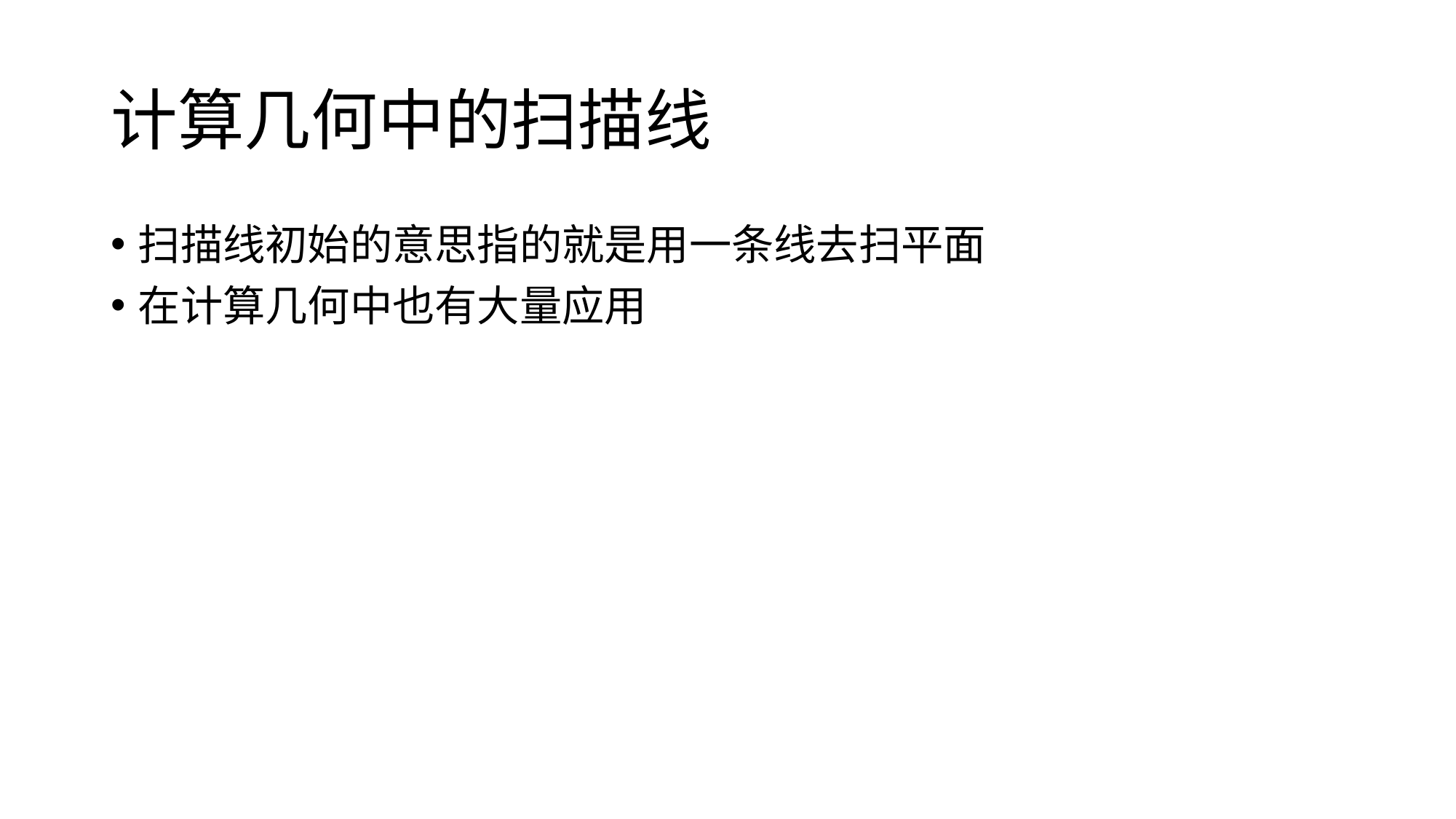

# 计算几何中的扫描线
扫描线初始的意思指的就是用一条线去扫平面
在计算几何中也有大量应用